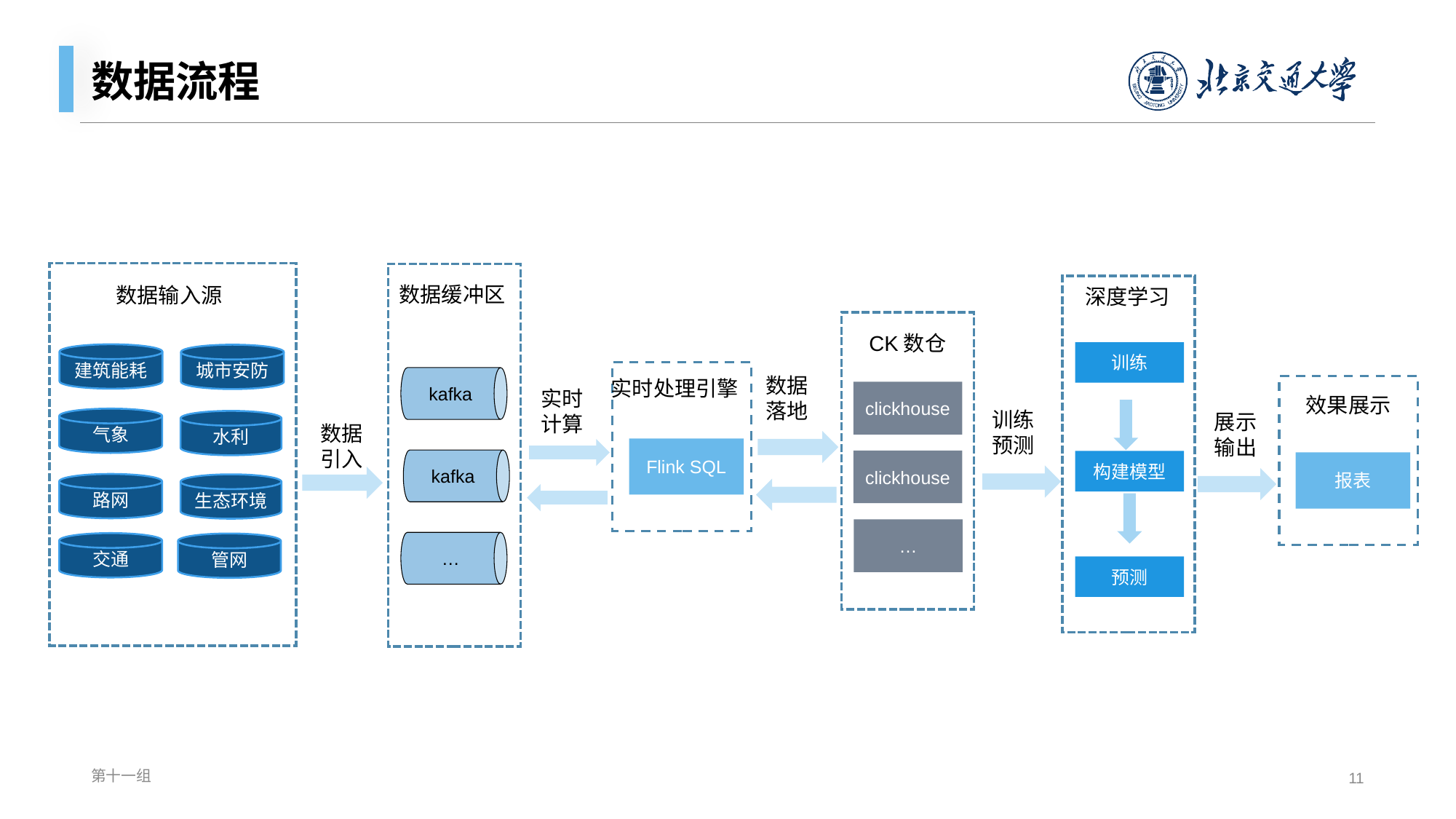

# 数据流程

数据输入源
建筑能耗
城市安防
气象
水利
路网
生态环境
交通
管网

数据缓冲区
kafka
kafka
…

深度学习

CK数仓
clickhouse
clickhouse
…
训练

实时处理引擎
Flink SQL
数据
落地

效果展示
报表
实时
计算

训练
预测
展示
输出

数据
引入

构建模型

预测
第十一组
11